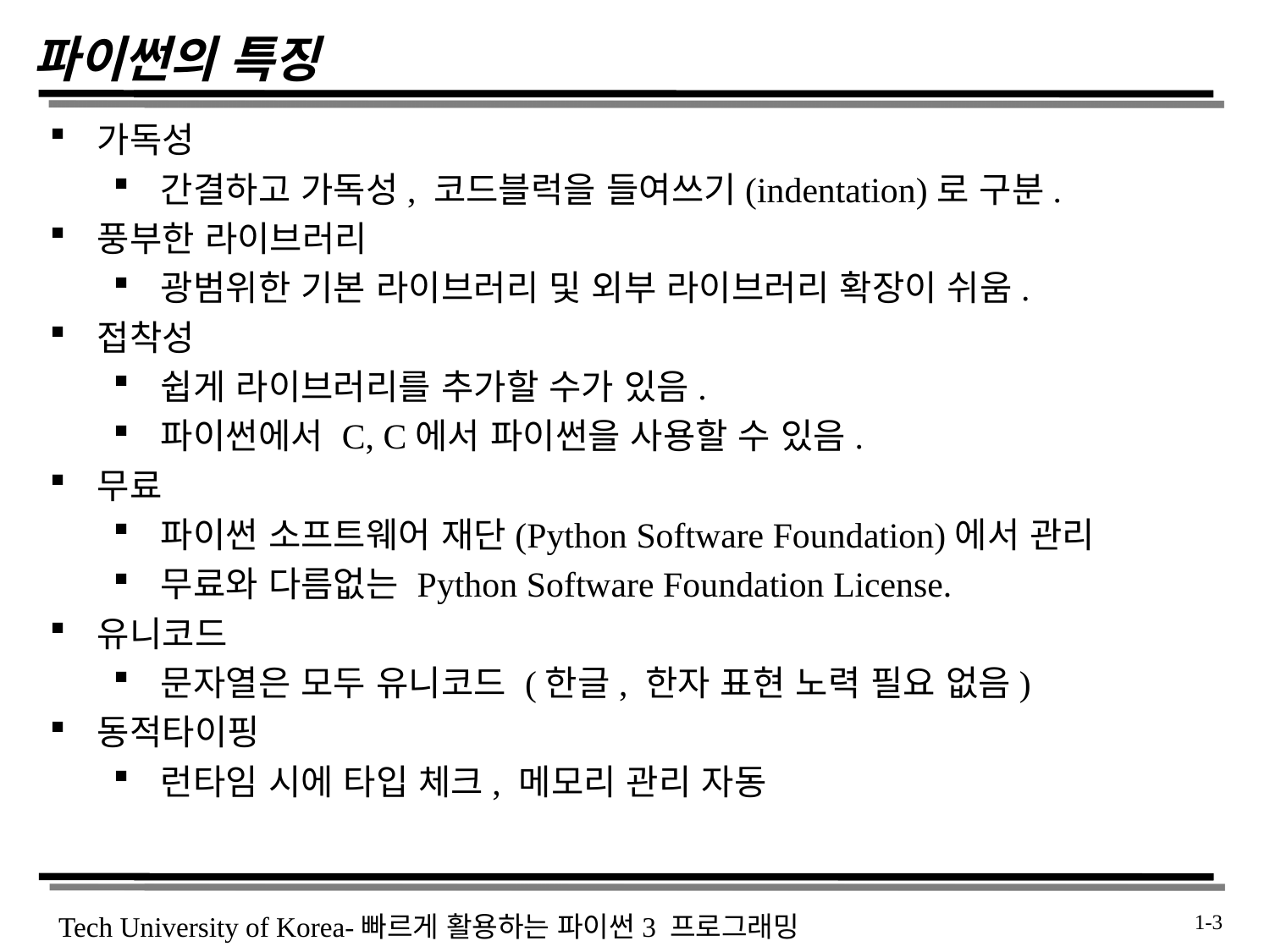

# 파이썬의 특징
가독성
간결하고 가독성, 코드블럭을 들여쓰기(indentation)로 구분.
풍부한 라이브러리
광범위한 기본 라이브러리 및 외부 라이브러리 확장이 쉬움.
접착성
쉽게 라이브러리를 추가할 수가 있음.
파이썬에서 C, C에서 파이썬을 사용할 수 있음.
무료
파이썬 소프트웨어 재단(Python Software Foundation)에서 관리
무료와 다름없는 Python Software Foundation License.
유니코드
문자열은 모두 유니코드 (한글, 한자 표현 노력 필요 없음)
동적타이핑
런타임 시에 타입 체크, 메모리 관리 자동

 1-3